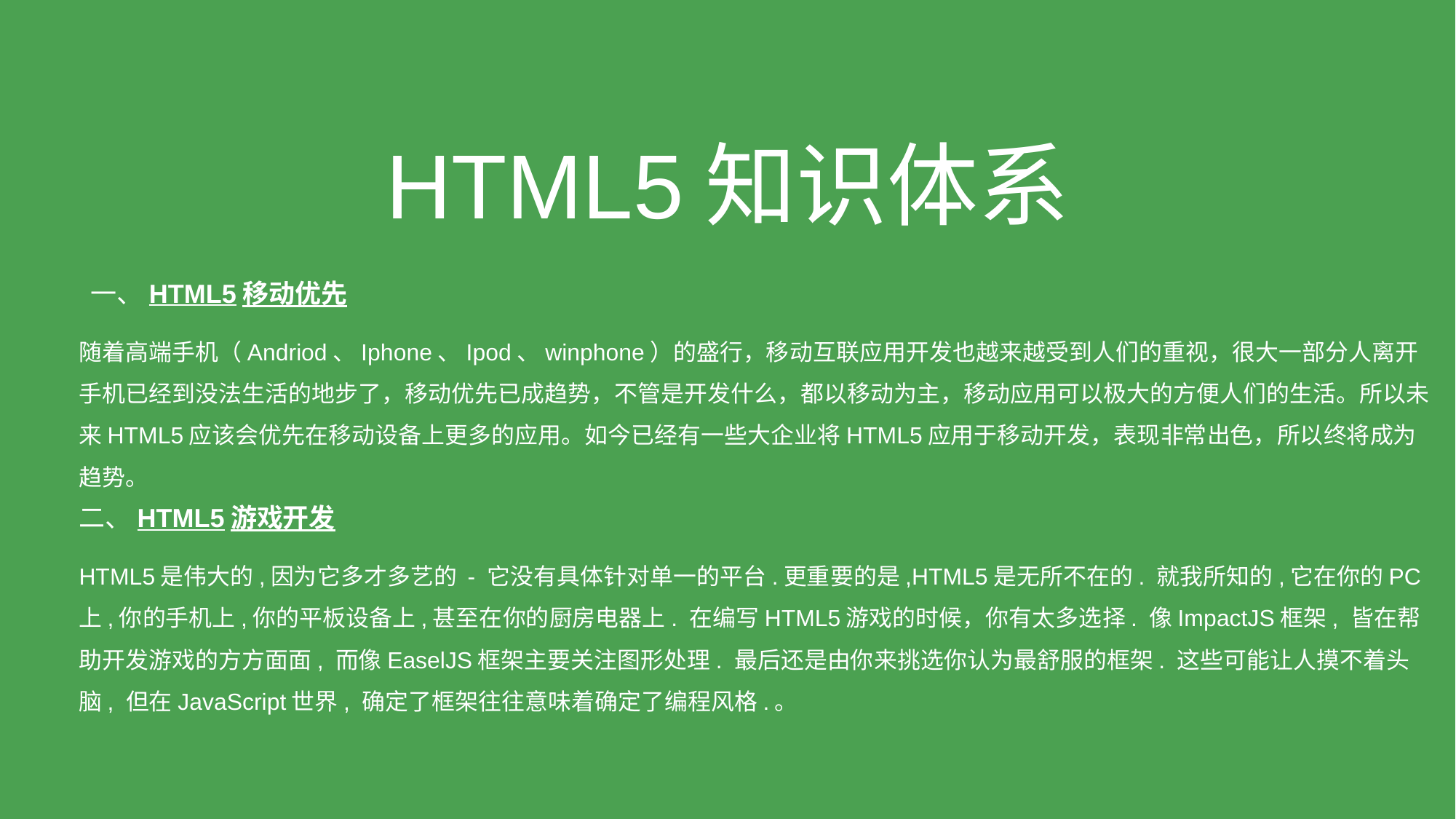

# HTML5知识体系
 一、HTML5移动优先
随着高端手机（Andriod、Iphone、Ipod、winphone）的盛行，移动互联应用开发也越来越受到人们的重视，很大一部分人离开手机已经到没法生活的地步了，移动优先已成趋势，不管是开发什么，都以移动为主，移动应用可以极大的方便人们的生活。所以未来HTML5应该会优先在移动设备上更多的应用。如今已经有一些大企业将HTML5应用于移动开发，表现非常出色，所以终将成为趋势。
二、HTML5游戏开发
HTML5是伟大的,因为它多才多艺的 - 它没有具体针对单一的平台.更重要的是,HTML5是无所不在的. 就我所知的,它在你的PC上,你的手机上,你的平板设备上,甚至在你的厨房电器上. 在编写HTML5游戏的时候，你有太多选择. 像ImpactJS框架, 皆在帮助开发游戏的方方面面, 而像EaselJS框架主要关注图形处理. 最后还是由你来挑选你认为最舒服的框架. 这些可能让人摸不着头脑, 但在JavaScript世界, 确定了框架往往意味着确定了编程风格.。